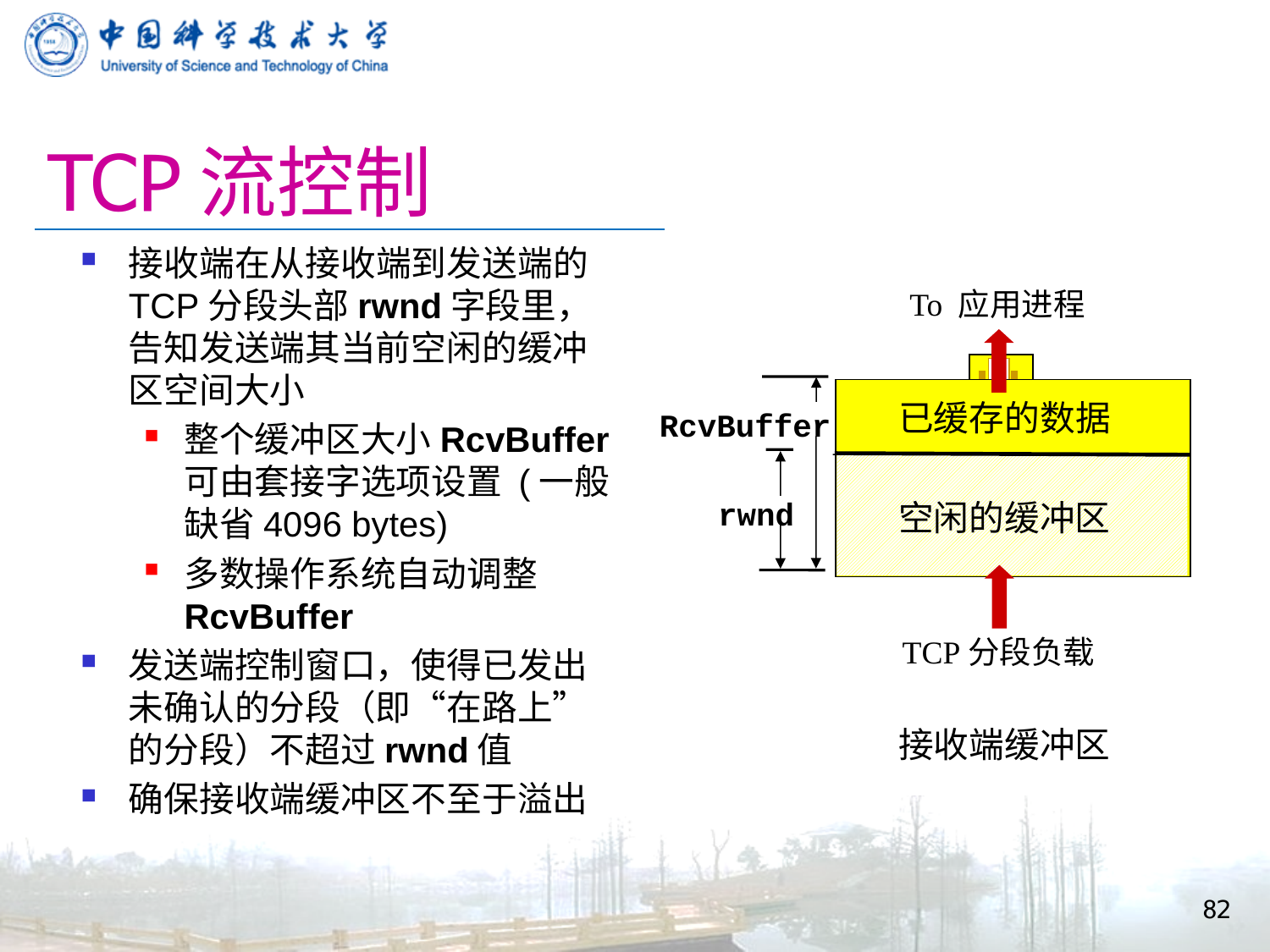

# TCP流控制
接收端在从接收端到发送端的TCP分段头部rwnd字段里，告知发送端其当前空闲的缓冲区空间大小
整个缓冲区大小RcvBuffer 可由套接字选项设置 (一般缺省4096 bytes)
多数操作系统自动调整RcvBuffer
发送端控制窗口，使得已发出未确认的分段（即“在路上”的分段）不超过rwnd值
确保接收端缓冲区不至于溢出
To 应用进程

已缓存的数据

空闲的缓冲区

RcvBuffer

rwnd

TCP分段负载
接收端缓冲区
82